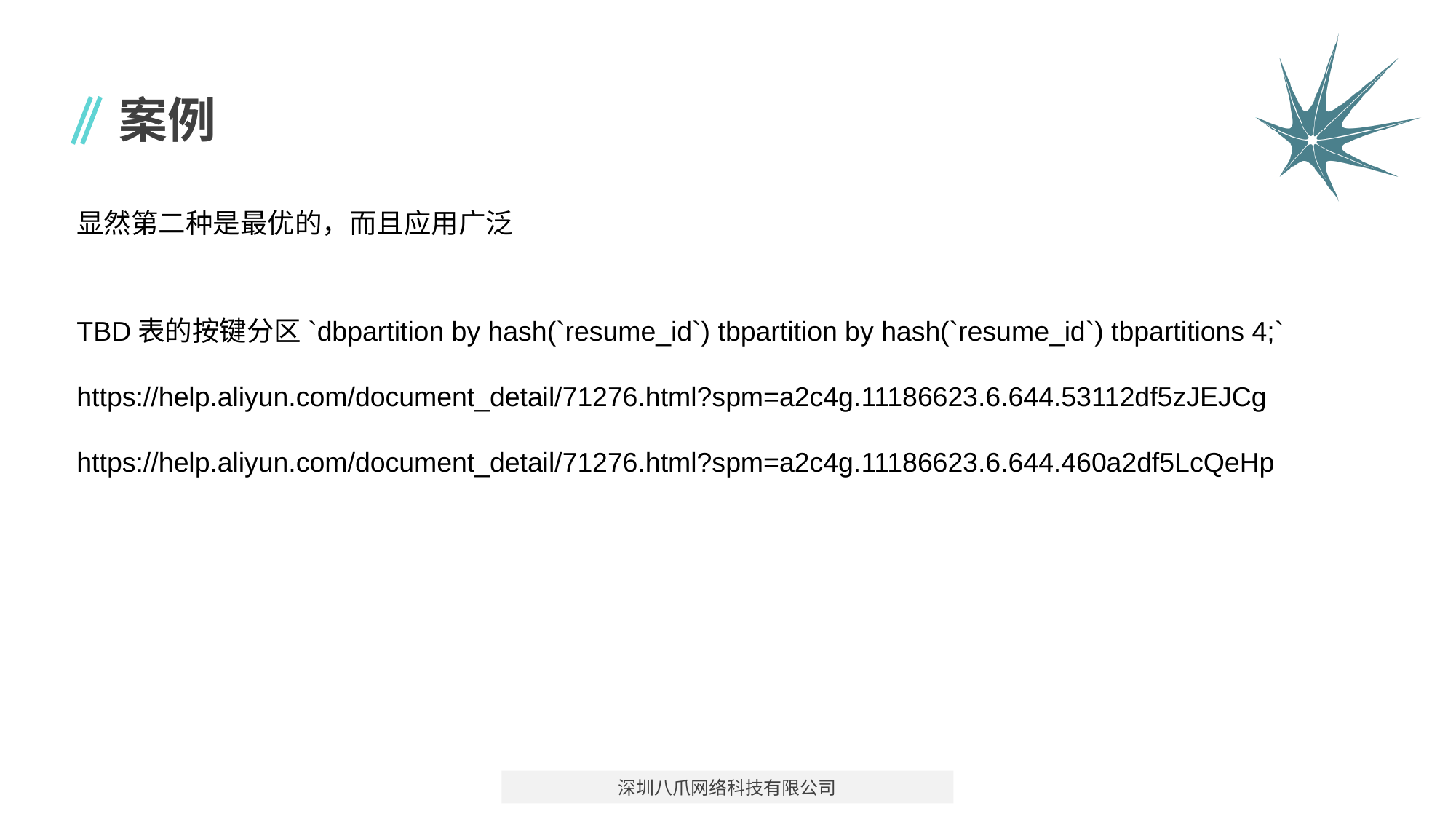

# 案例
显然第二种是最优的，而且应用广泛
TBD表的按键分区`dbpartition by hash(`resume_id`) tbpartition by hash(`resume_id`) tbpartitions 4;`

https://help.aliyun.com/document_detail/71276.html?spm=a2c4g.11186623.6.644.53112df5zJEJCg

https://help.aliyun.com/document_detail/71276.html?spm=a2c4g.11186623.6.644.460a2df5LcQeHp

22